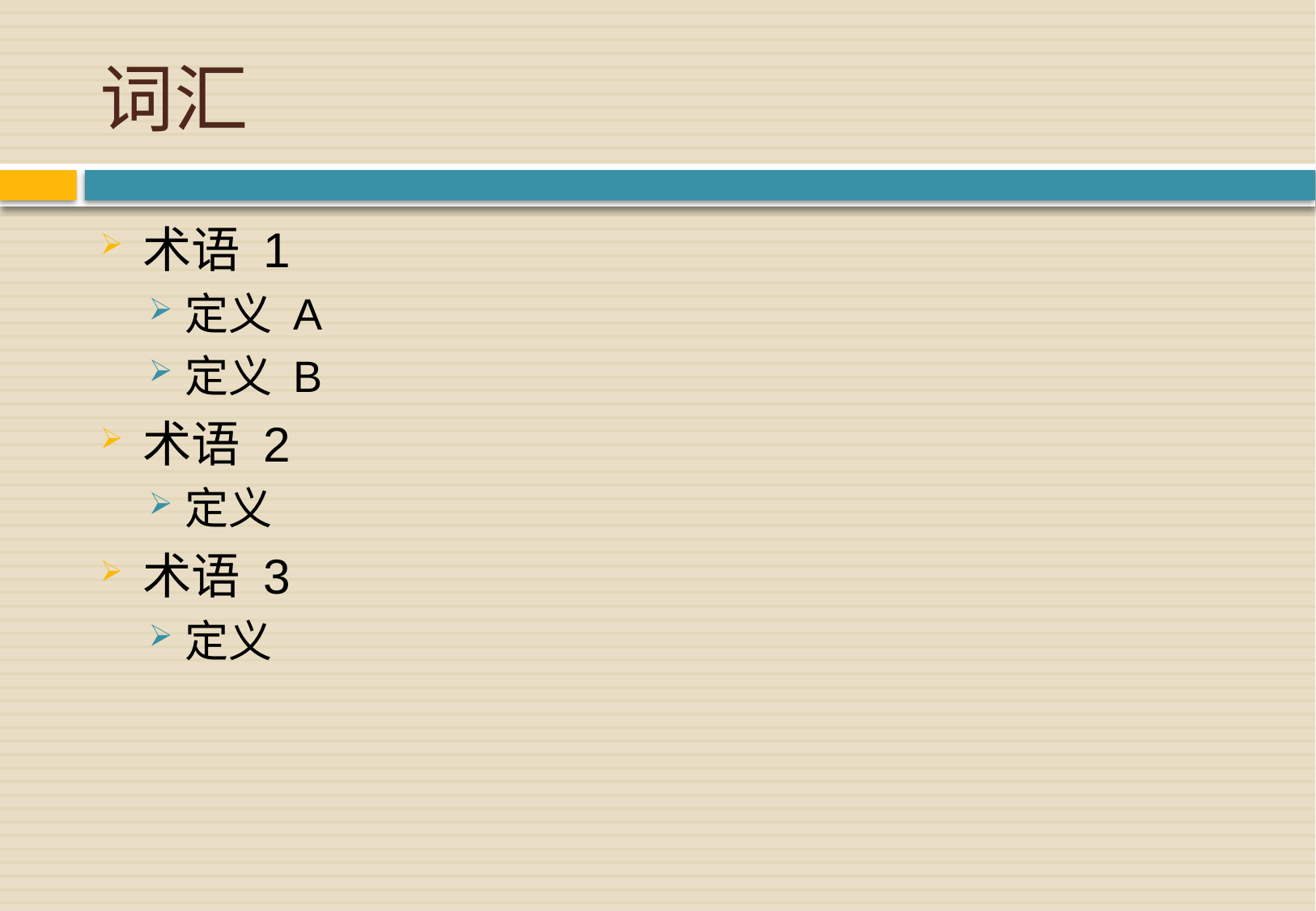

# 词汇
术语 1
定义 A
定义 B
术语 2
定义
术语 3
定义